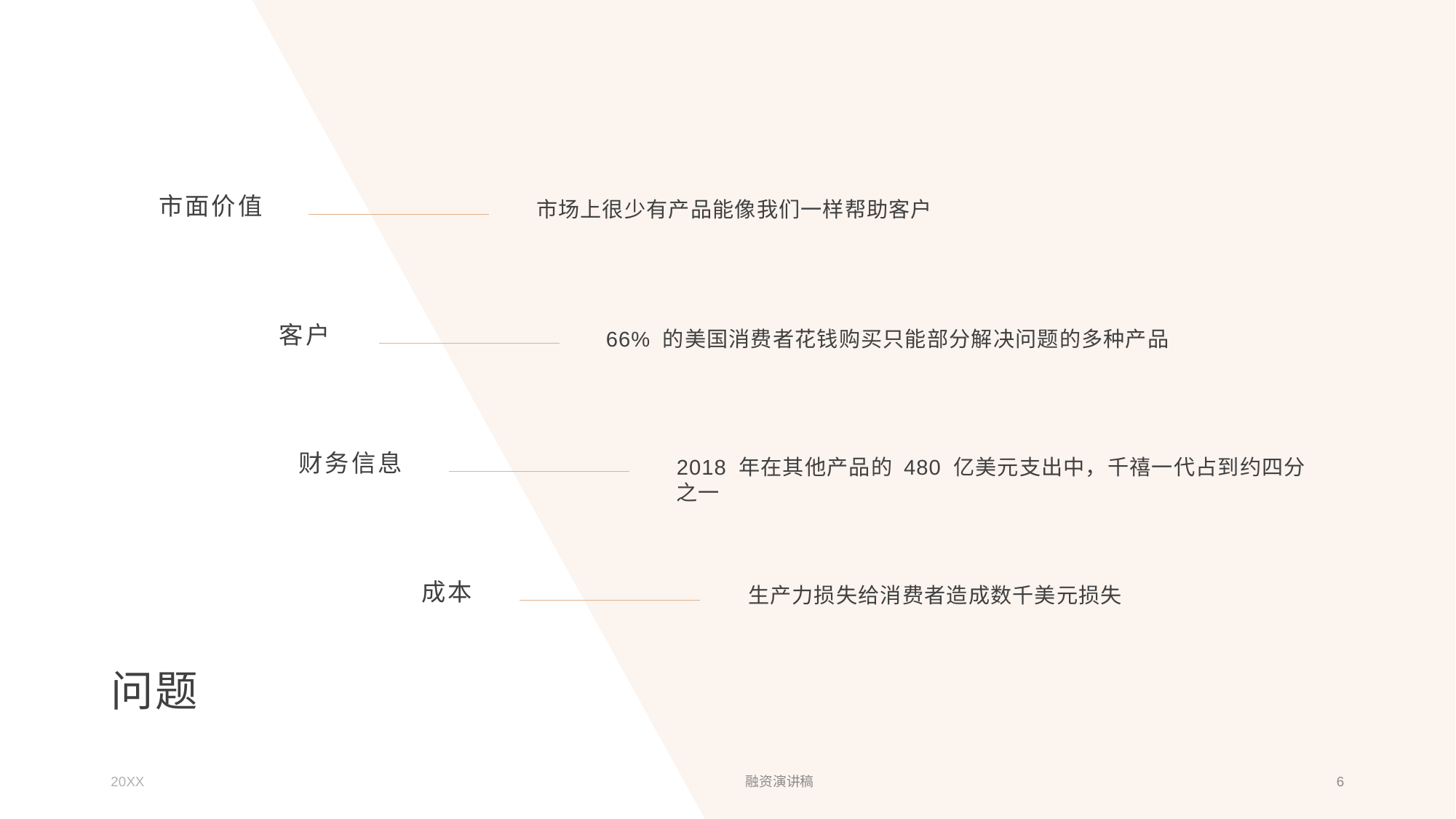

市面价值
市场上很少有产品能像我们一样帮助客户

客户
66% 的美国消费者花钱购买只能部分解决问题的多种产品

财务信息
2018 年在其他产品的 480 亿美元支出中，千禧一代占到约四分之一

成本
生产力损失给消费者造成数千美元损失

# 问题
20XX
融资演讲稿
6